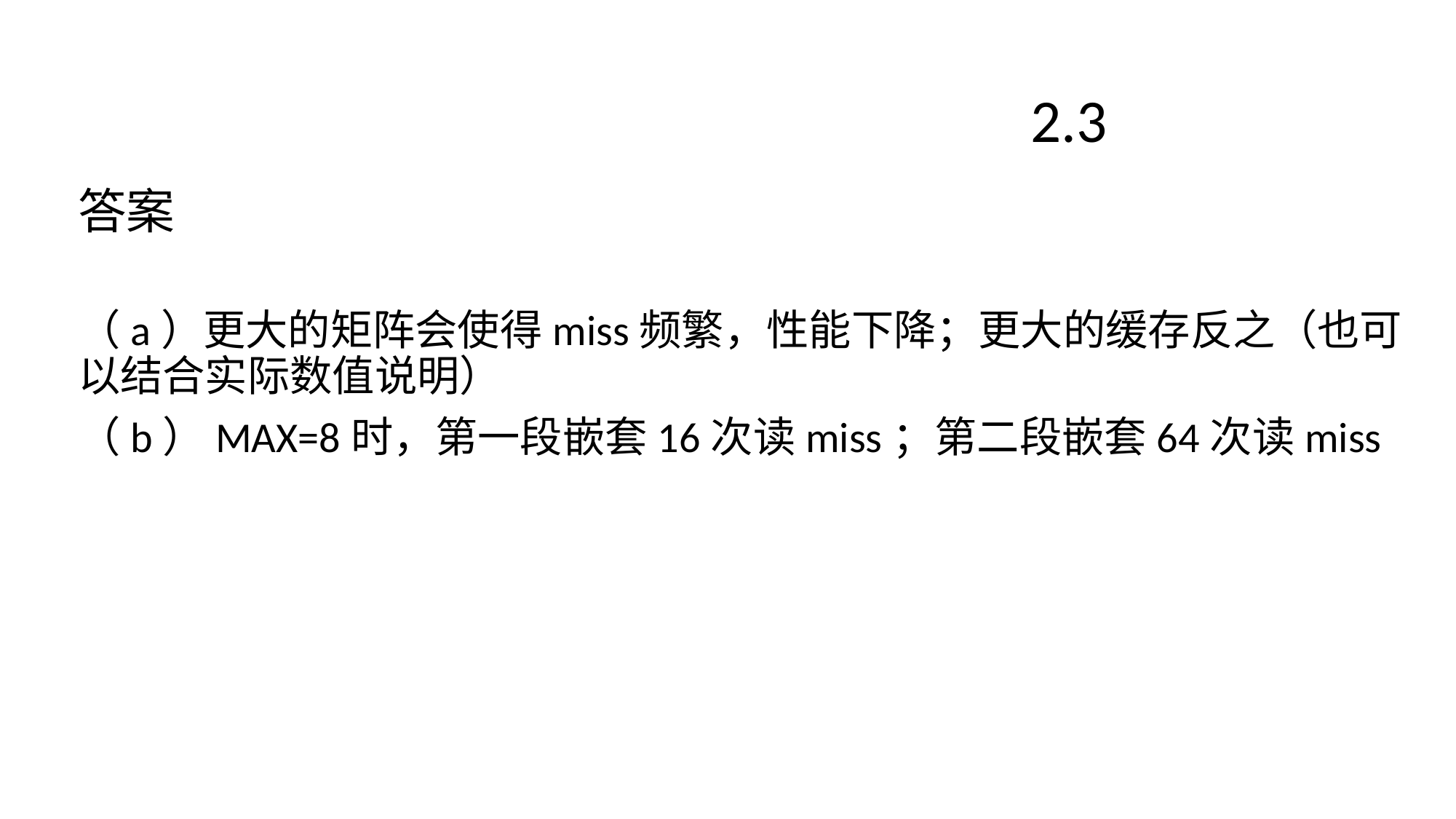

# 2.3
答案

（a）更大的矩阵会使得miss频繁，性能下降；更大的缓存反之（也可以结合实际数值说明）
（b）MAX=8时，第一段嵌套16次读miss；第二段嵌套64次读miss